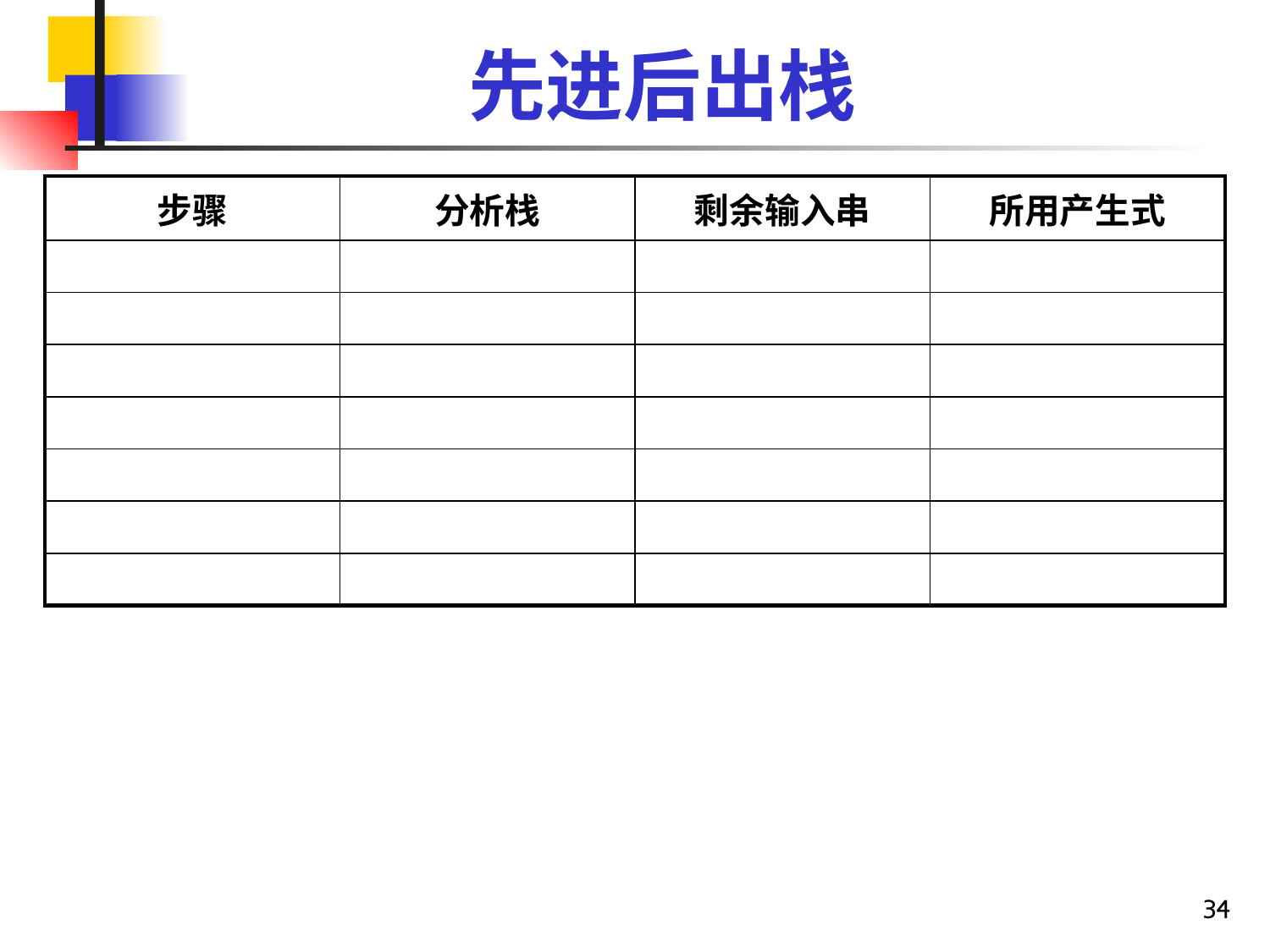

# 先进后出栈
| 步骤 | 分析栈 | 剩余输入串 | 所用产生式 |
| --- | --- | --- | --- |
|  |  |  |  |
|  |  |  |  |
|  |  |  |  |
|  |  |  |  |
|  |  |  |  |
|  |  |  |  |
|  |  |  |  |
34